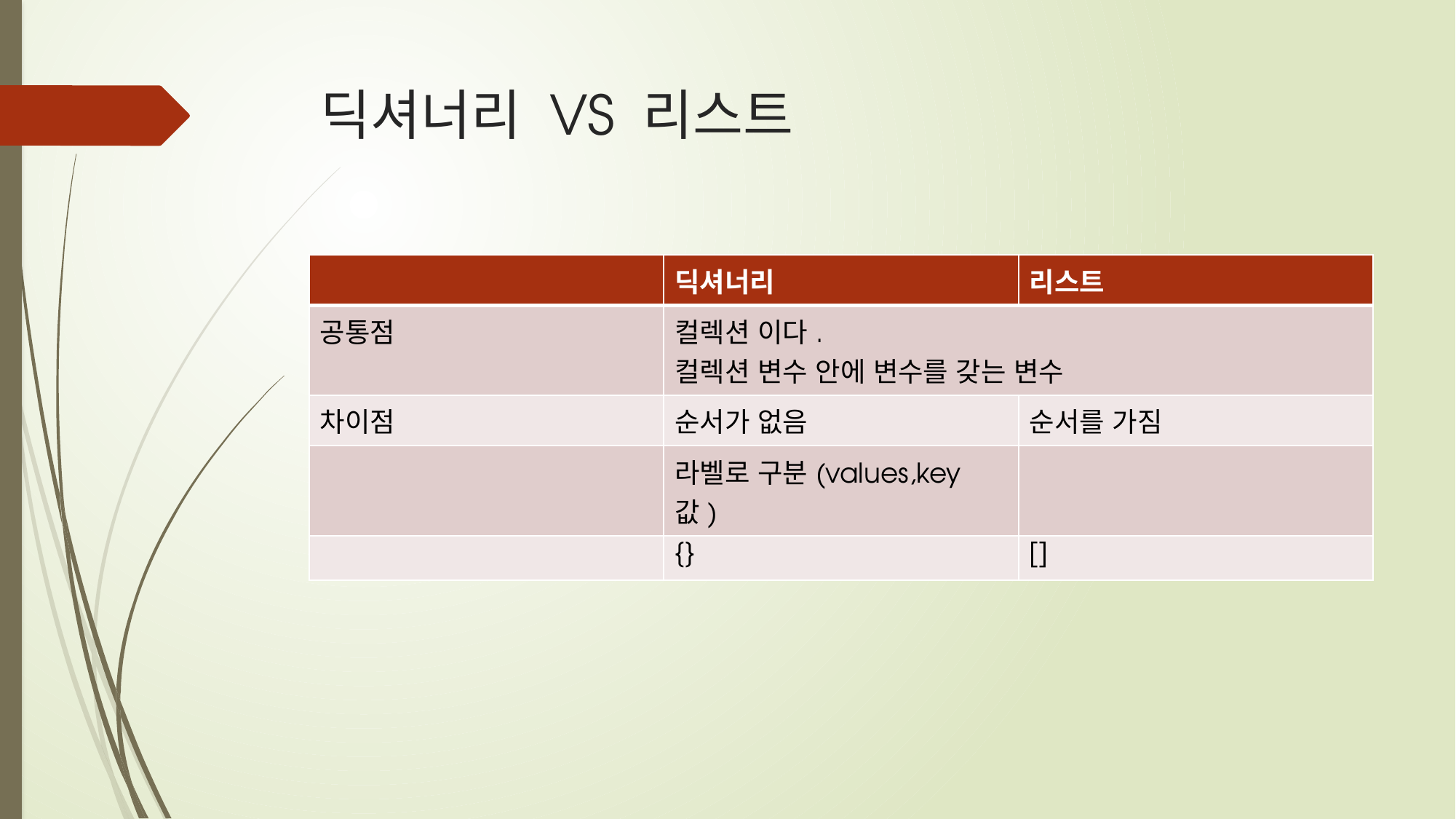

# 딕셔너리 VS 리스트
|  | 딕셔너리 | 리스트 |
| --- | --- | --- |
| 공통점 | 컬렉션 이다. 컬렉션 변수 안에 변수를 갖는 변수 |  |
| 차이점 | 순서가 없음 | 순서를 가짐 |
|  | 라벨로 구분(values,key값) |  |
|  | {} | [] |